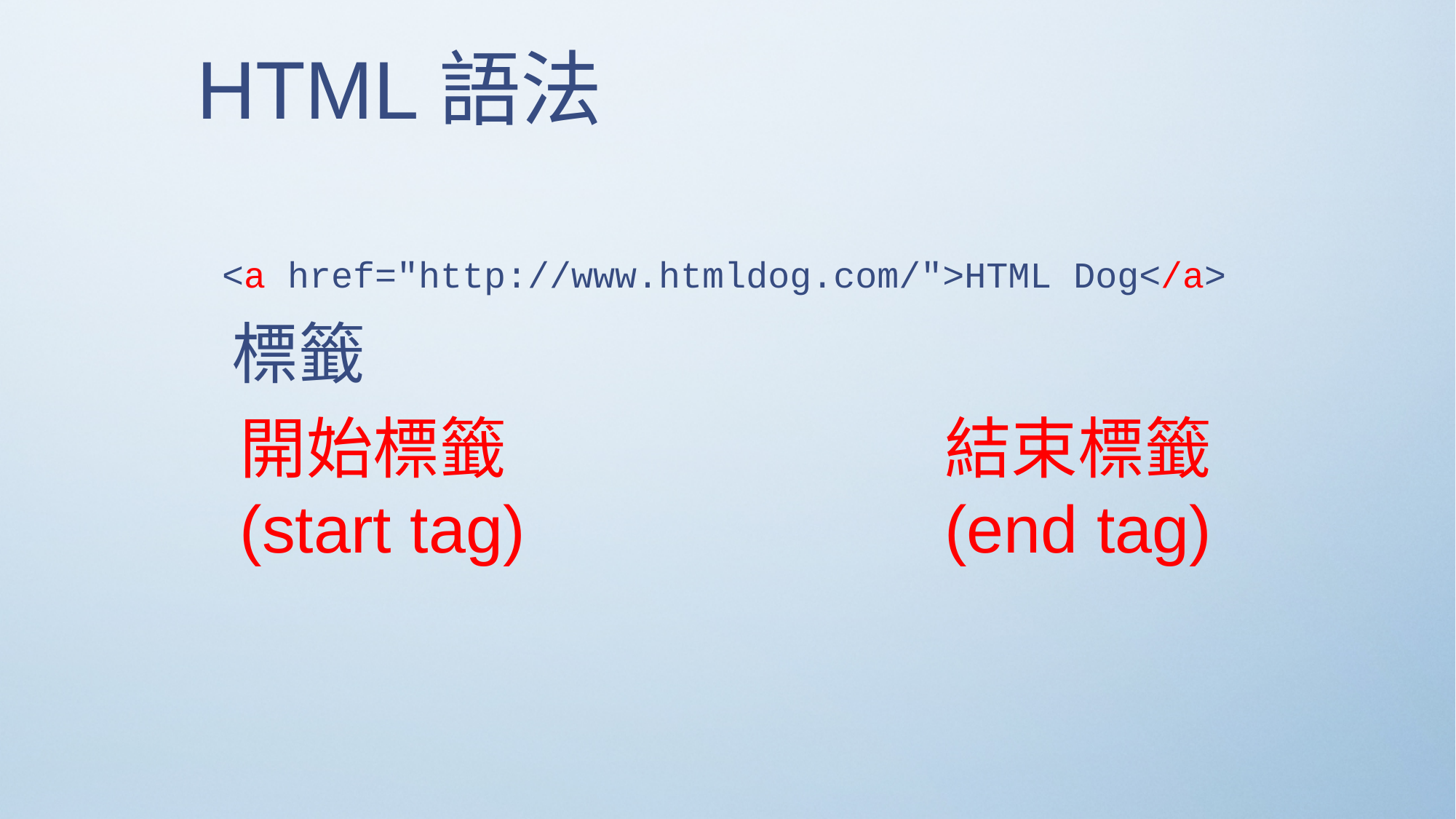

HTML語法
<a href="http://www.htmldog.com/">HTML Dog</a>
標籤
開始標籤 (start tag)
結束標籤 (end tag)